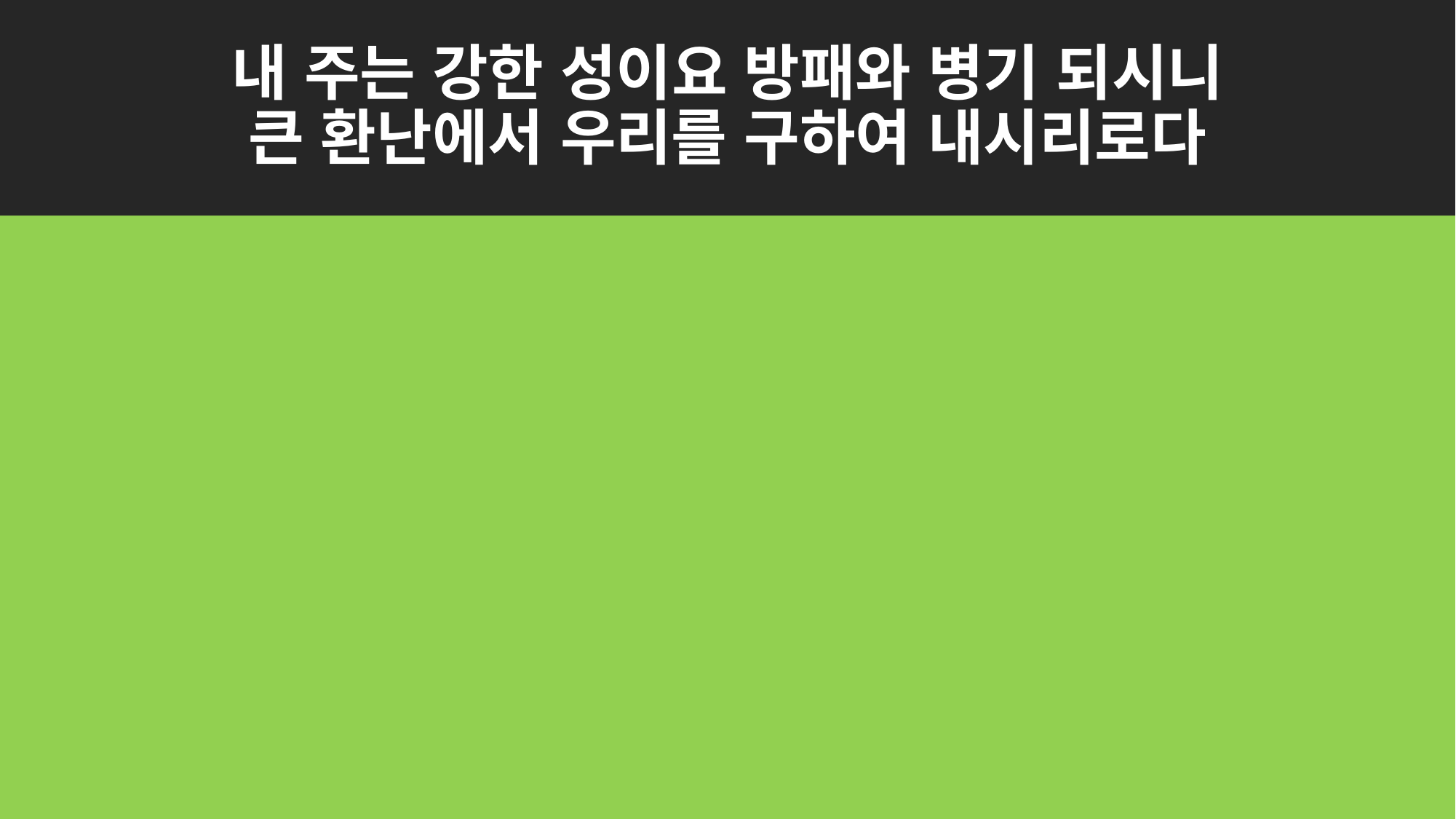

# 내 주는 강한 성이요 방패와 병기 되시니
큰 환난에서 우리를 구하여 내시리로다